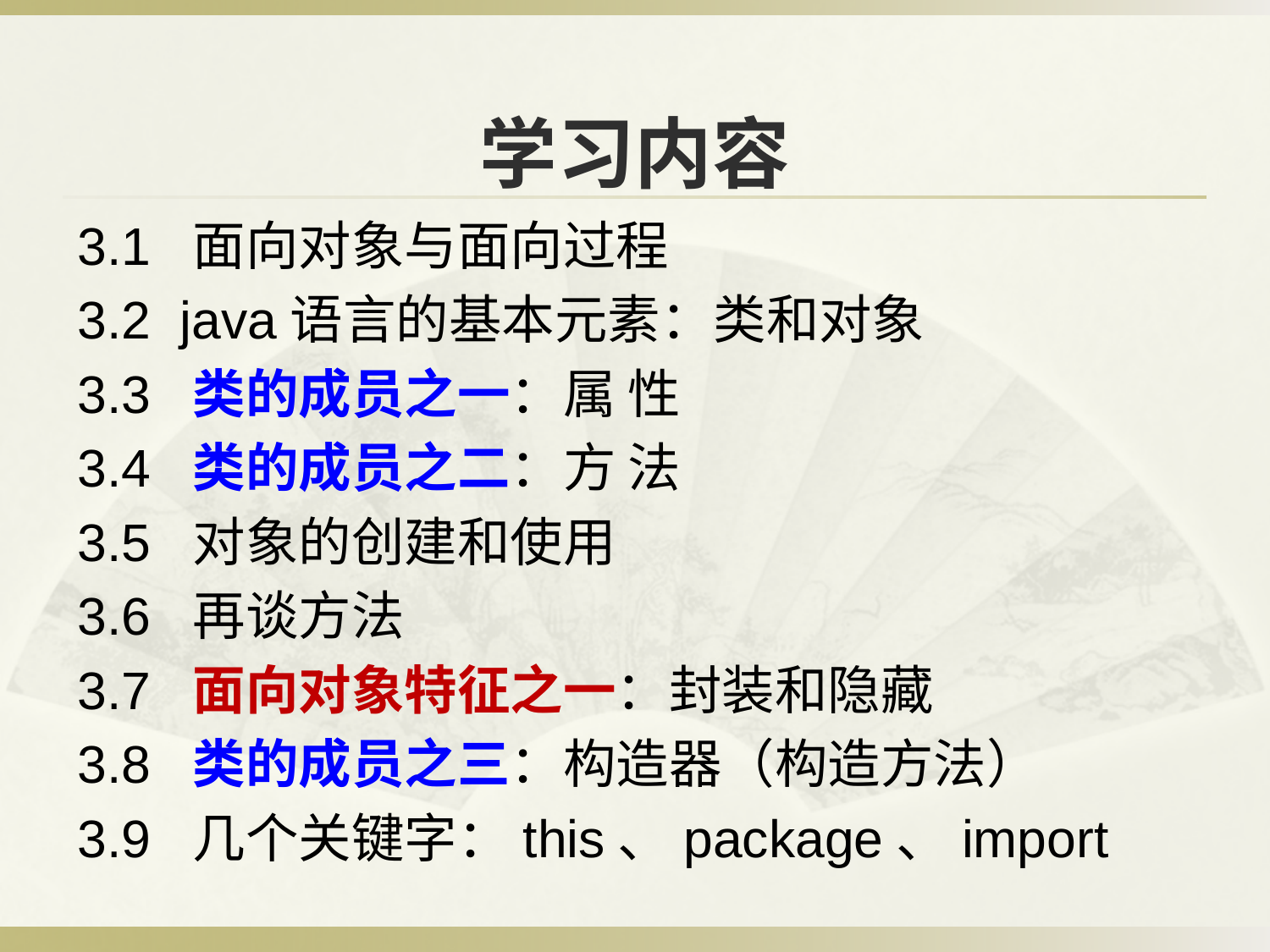

# 学习内容
3.1  面向对象与面向过程
3.2  java语言的基本元素：类和对象
3.3  类的成员之一：属 性
3.4  类的成员之二：方 法
3.5  对象的创建和使用
3.6  再谈方法
3.7  面向对象特征之一：封装和隐藏
3.8  类的成员之三：构造器（构造方法）
3.9  几个关键字：this、package、import